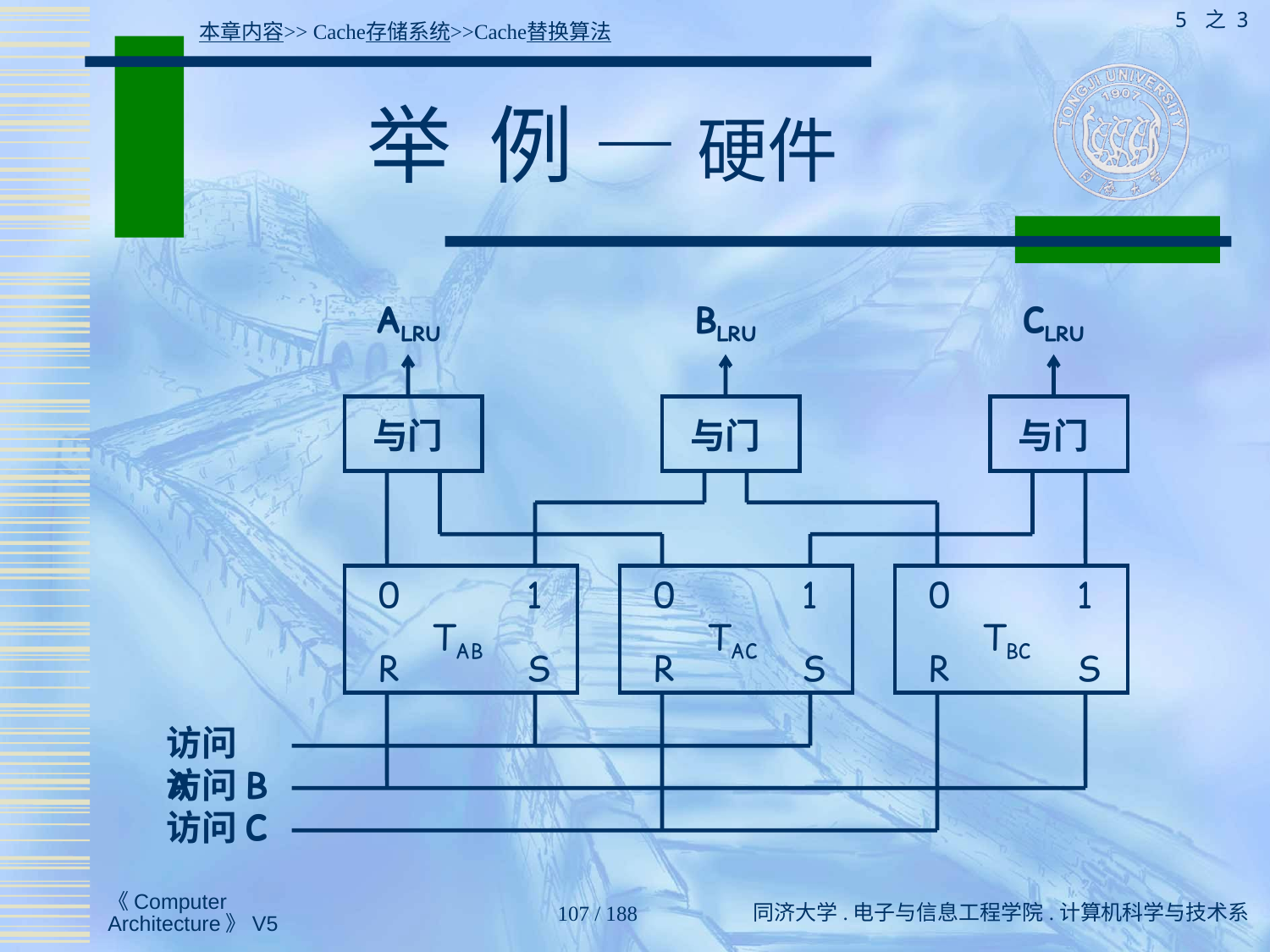

5 之 3
本章内容>> Cache存储系统>>Cache替换算法
# 举  例 — 硬件
ALRU
BLRU
CLRU

与门
与门
与门

0
1

0
1

0
1
TAB
TAC
TBC
R
S
R
S
R
S

访问A

访问B

访问C